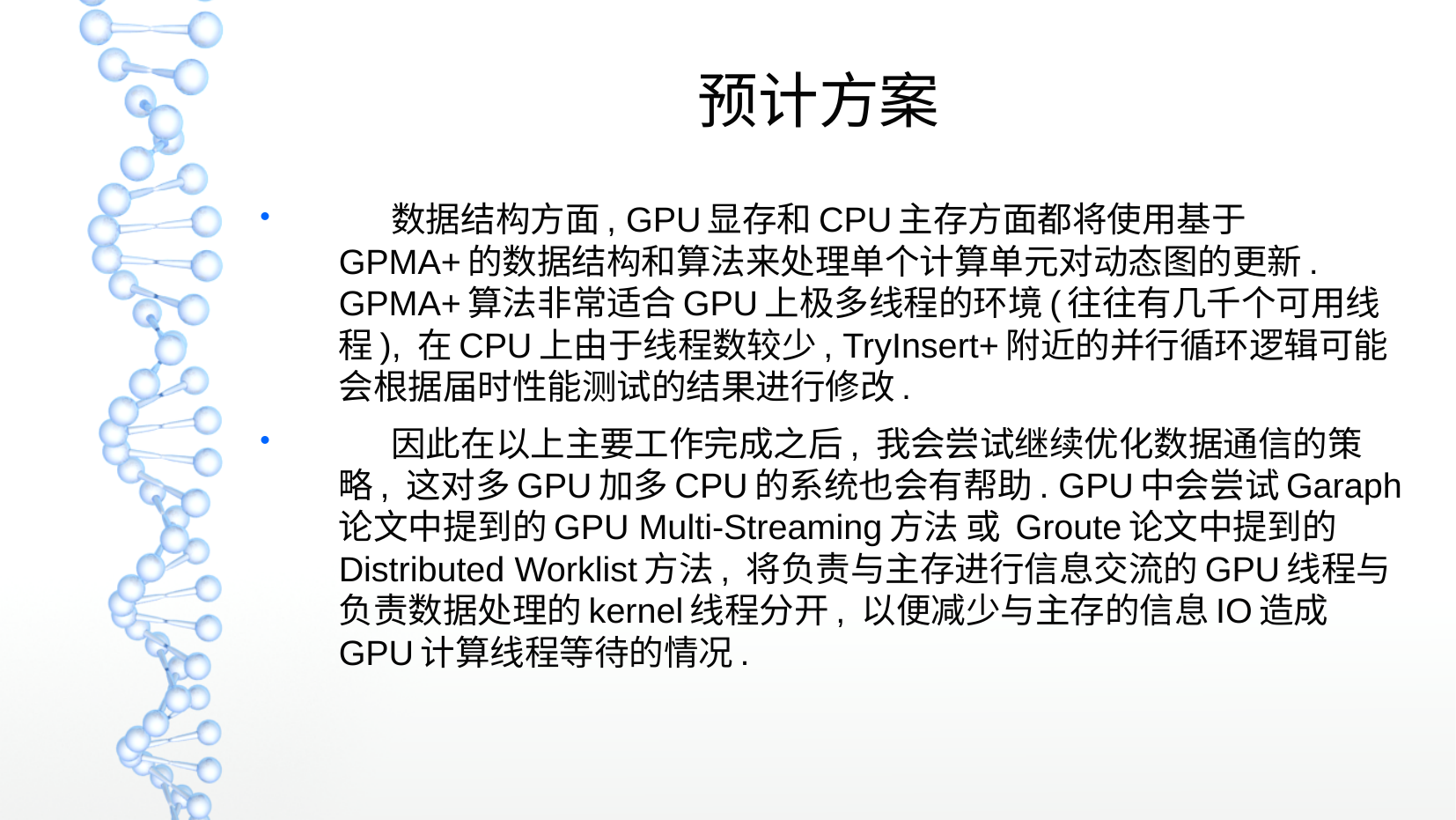

预计方案
      数据结构方面, GPU显存和CPU主存方面都将使用基于GPMA+的数据结构和算法来处理单个计算单元对动态图的更新. GPMA+算法非常适合GPU上极多线程的环境(往往有几千个可用线程), 在CPU上由于线程数较少, TryInsert+附近的并行循环逻辑可能会根据届时性能测试的结果进行修改.
      因此在以上主要工作完成之后, 我会尝试继续优化数据通信的策略, 这对多GPU加多CPU的系统也会有帮助. GPU中会尝试Garaph论文中提到的GPU Multi-Streaming方法 或 Groute论文中提到的Distributed Worklist方法, 将负责与主存进行信息交流的GPU线程与负责数据处理的kernel线程分开, 以便减少与主存的信息IO造成GPU计算线程等待的情况.